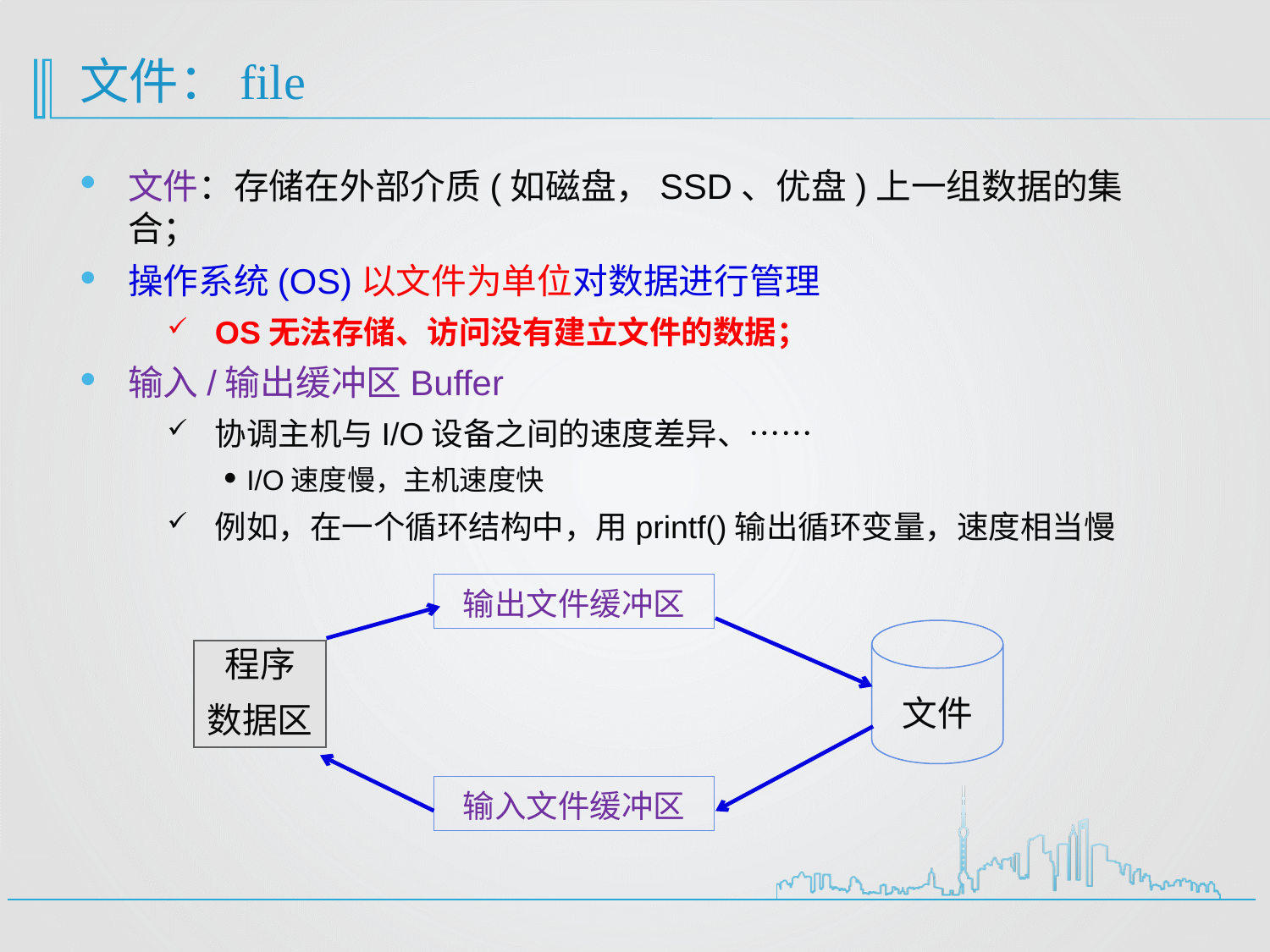

# 文件：file
文件：存储在外部介质(如磁盘，SSD、优盘)上一组数据的集合；
操作系统(OS)以文件为单位对数据进行管理
OS无法存储、访问没有建立文件的数据；
输入/输出缓冲区Buffer
协调主机与I/O设备之间的速度差异、……
I/O速度慢，主机速度快
例如，在一个循环结构中，用printf()输出循环变量，速度相当慢

输出文件缓冲区

文件
程序
数据区

输入文件缓冲区